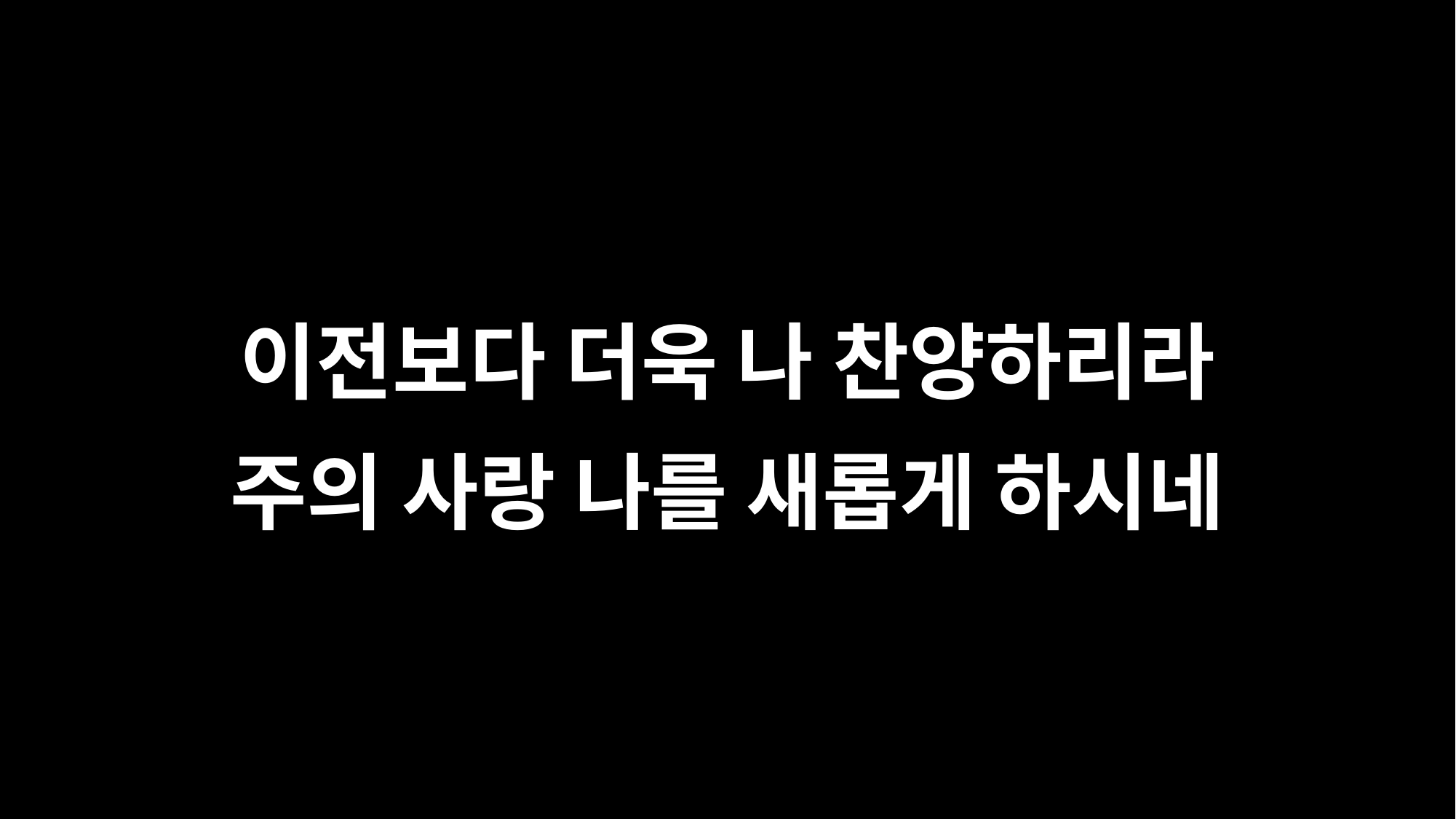

이전보다 더욱 나 찬양하리라
주의 사랑 나를 새롭게 하시네